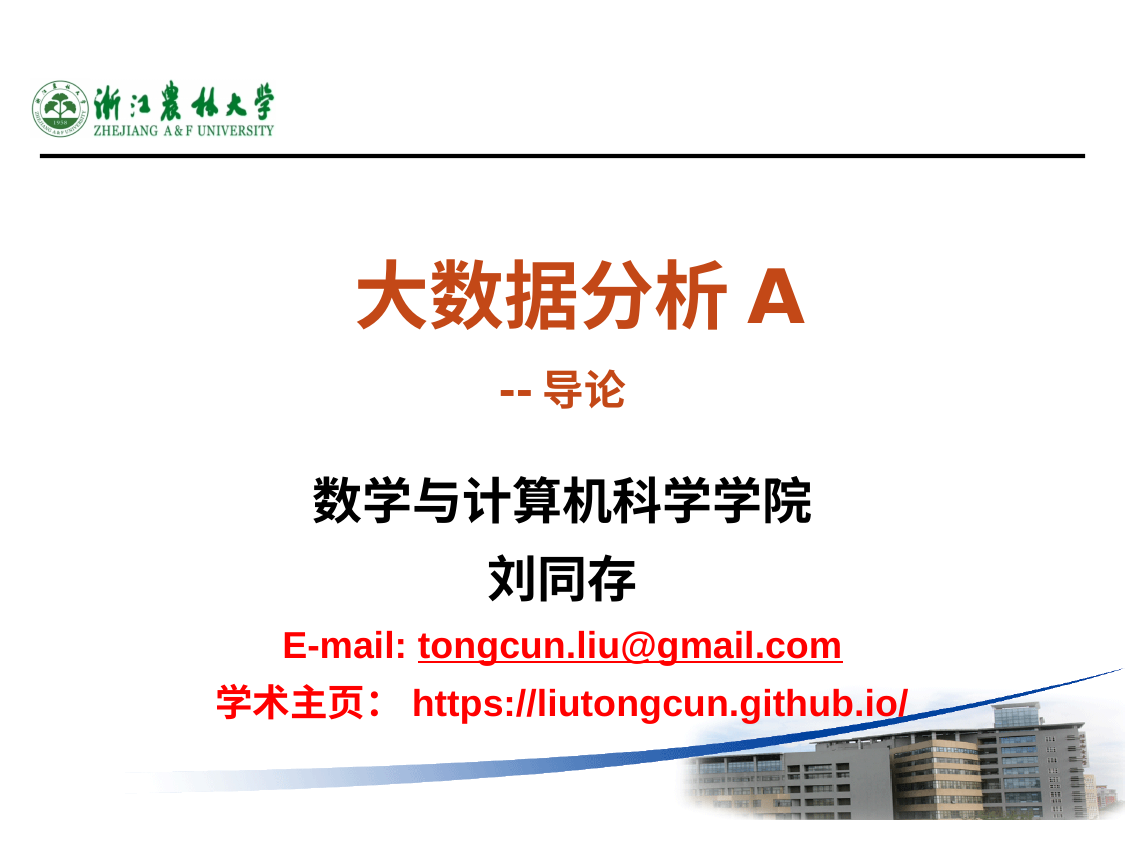

# 大数据分析A --导论
数学与计算机科学学院
刘同存
E-mail: tongcun.liu@gmail.com
学术主页：https://liutongcun.github.io/